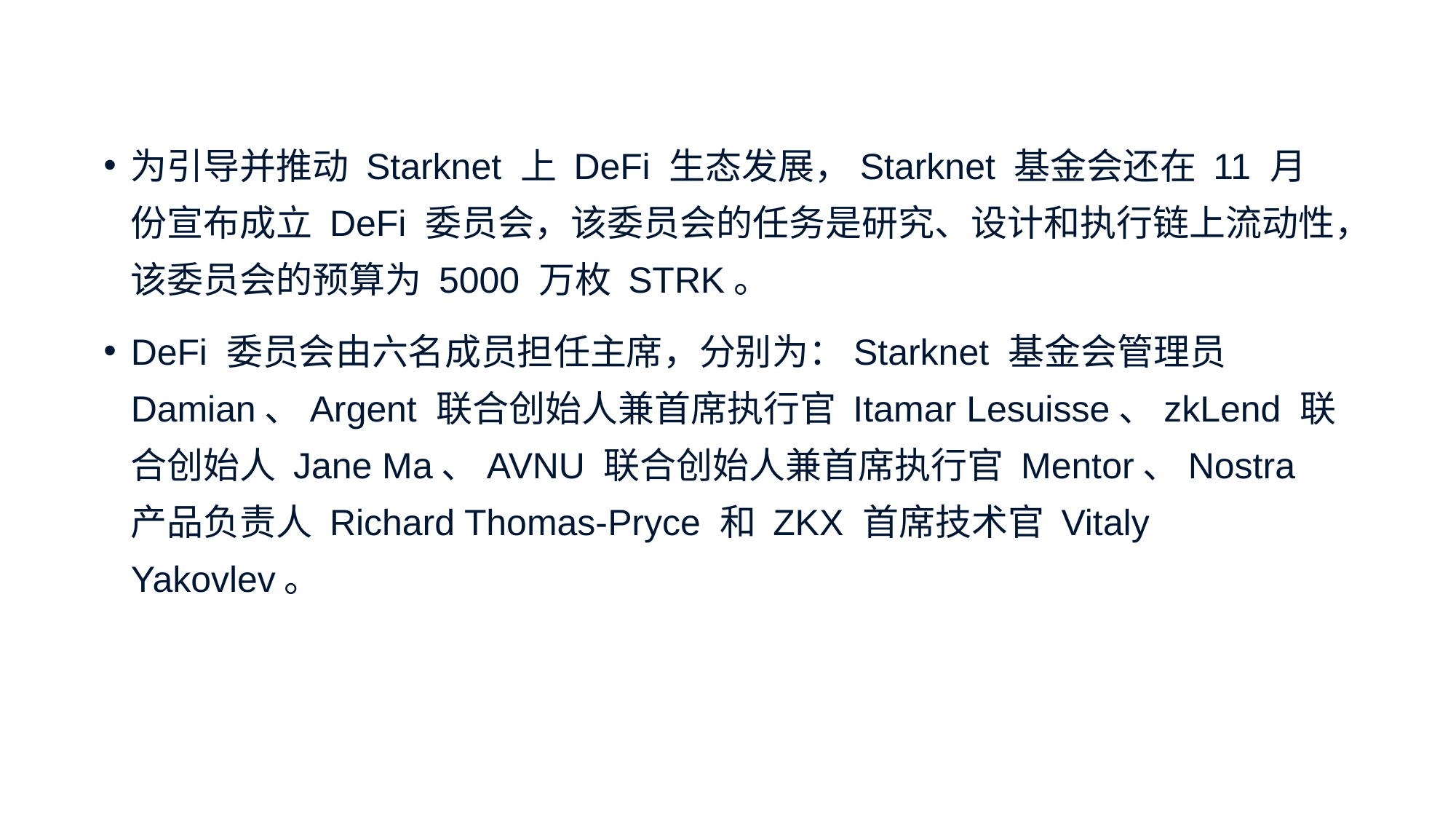

为引导并推动 Starknet 上 DeFi 生态发展，Starknet 基金会还在 11 月份宣布成立 DeFi 委员会，该委员会的任务是研究、设计和执行链上流动性，该委员会的预算为 5000 万枚 STRK。
DeFi 委员会由六名成员担任主席，分别为：Starknet 基金会管理员 Damian、Argent 联合创始人兼首席执行官 Itamar Lesuisse、zkLend 联合创始人 Jane Ma、AVNU 联合创始人兼首席执行官 Mentor、Nostra 产品负责人 Richard Thomas-Pryce 和 ZKX 首席技术官 Vitaly Yakovlev。